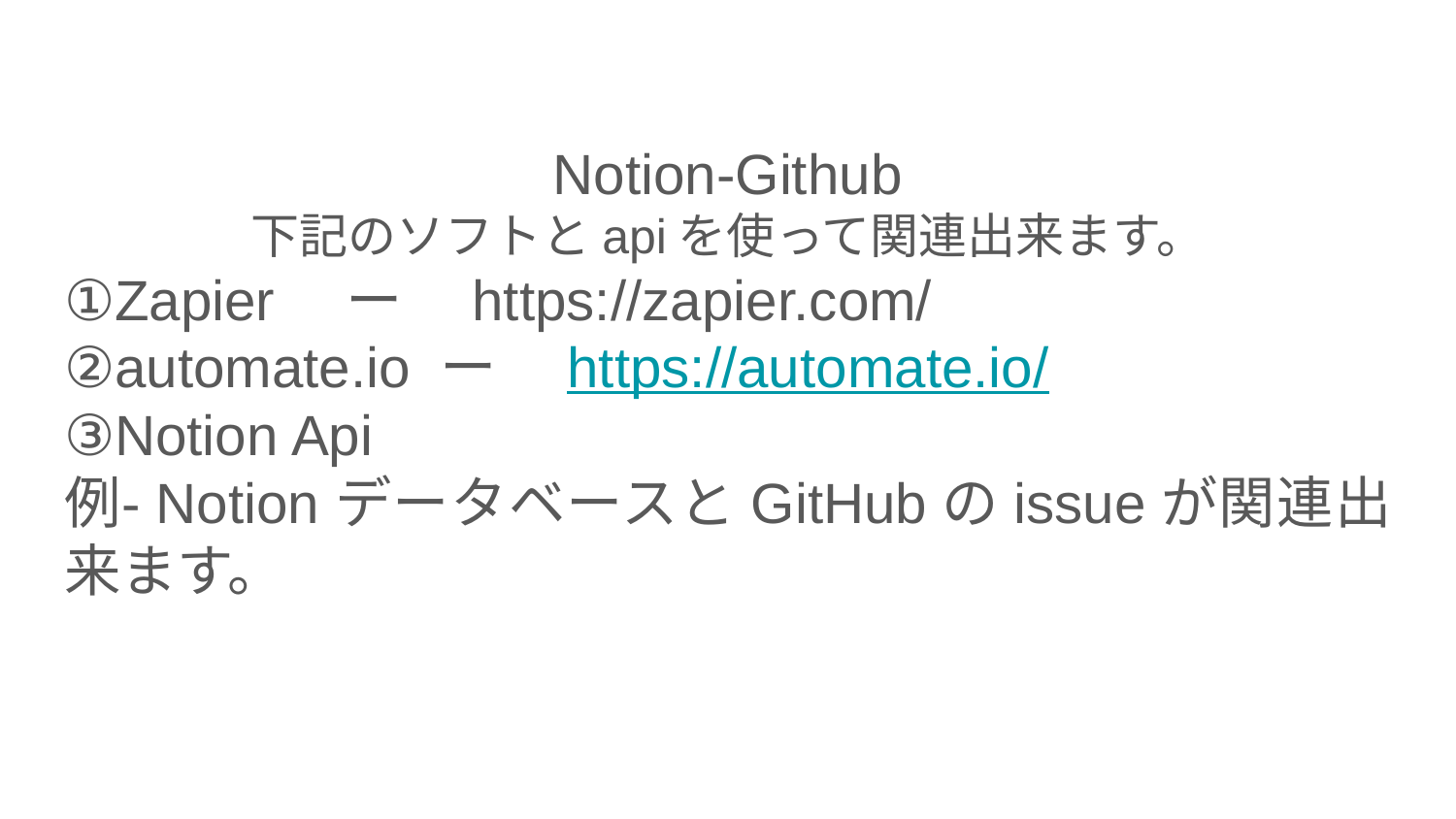

Notion-Github
下記のソフトとapiを使って関連出来ます。
①Zapier　ー　https://zapier.com/
②automate.io ー　https://automate.io/
③Notion Api
例‐NotionデータベースとGitHubのissueが関連出来ます。